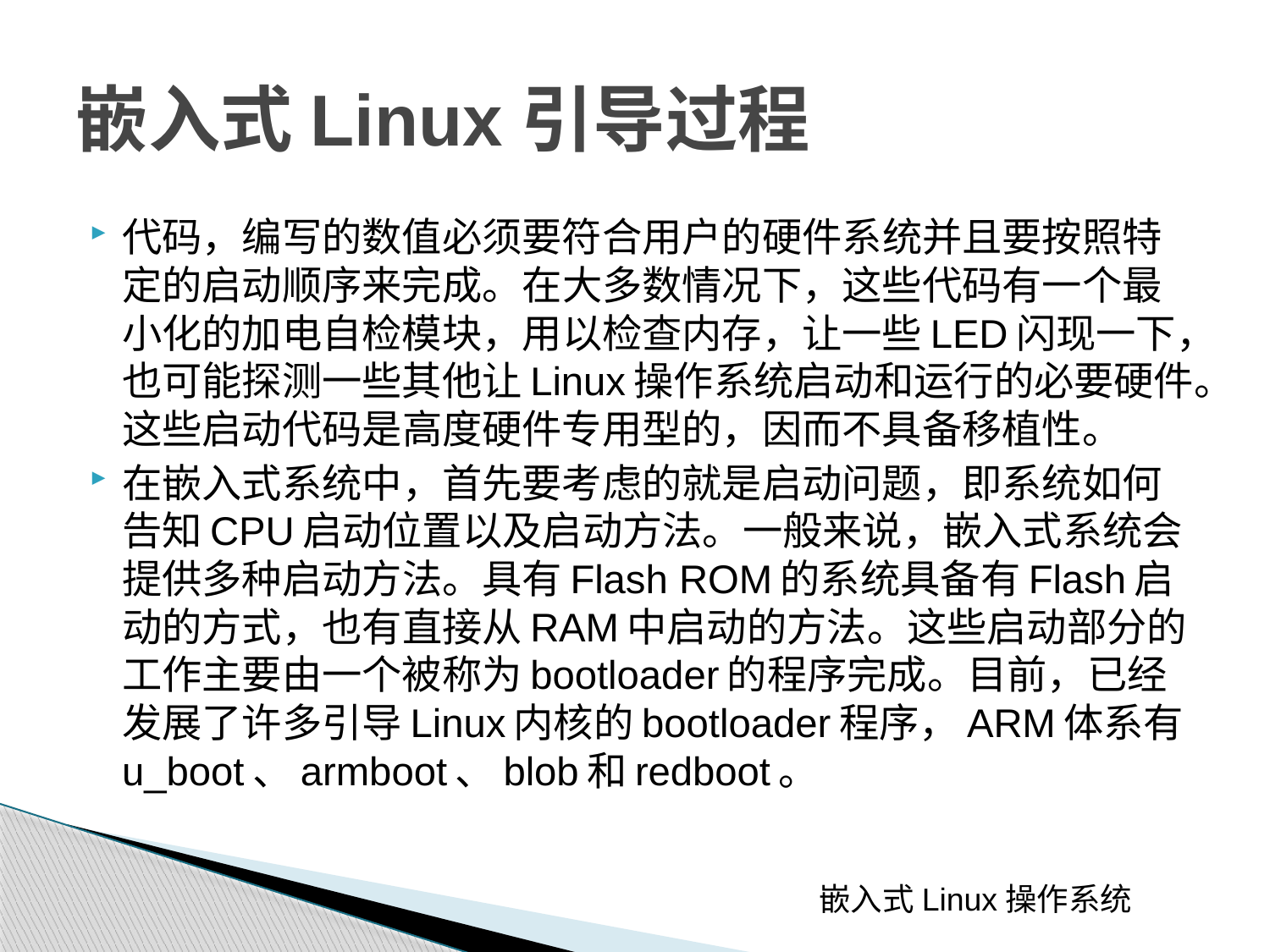

# 嵌入式Linux引导过程
代码，编写的数值必须要符合用户的硬件系统并且要按照特定的启动顺序来完成。在大多数情况下，这些代码有一个最小化的加电自检模块，用以检查内存，让一些LED闪现一下，也可能探测一些其他让Linux操作系统启动和运行的必要硬件。这些启动代码是高度硬件专用型的，因而不具备移植性。
在嵌入式系统中，首先要考虑的就是启动问题，即系统如何告知CPU启动位置以及启动方法。一般来说，嵌入式系统会提供多种启动方法。具有Flash ROM的系统具备有Flash启动的方式，也有直接从RAM中启动的方法。这些启动部分的工作主要由一个被称为bootloader的程序完成。目前，已经发展了许多引导Linux内核的bootloader程序，ARM体系有u_boot、armboot、blob和redboot。

         嵌入式Linux操作系统